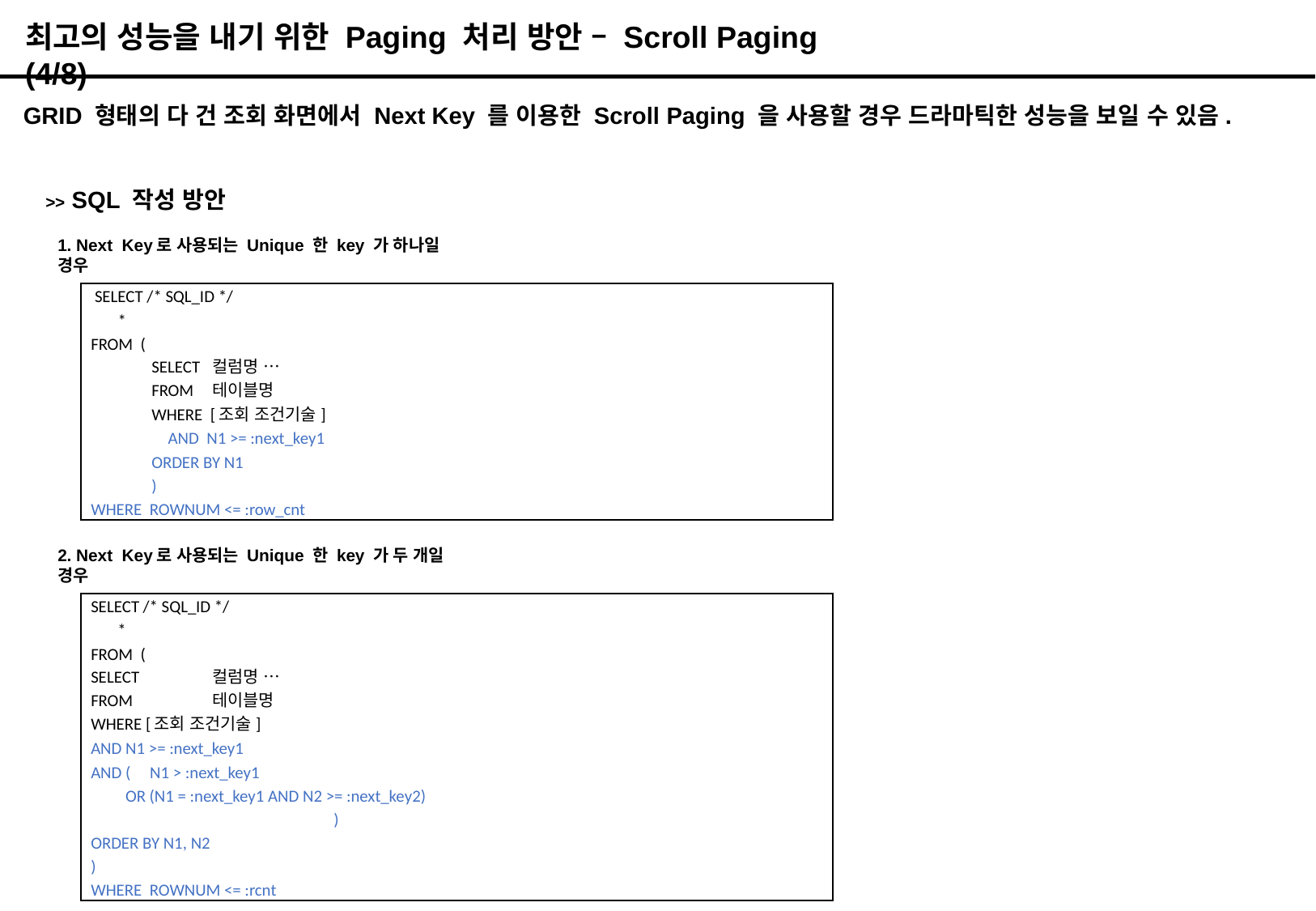

최고의 성능을 내기 위한 Paging 처리 방안 – Scroll Paging (4/8)
GRID 형태의 다 건 조회 화면에서 Next Key 를 이용한 Scroll Paging 을 사용할 경우 드라마틱한 성능을 보일 수 있음.
>> SQL 작성 방안
1. Next  Key로 사용되는 Unique 한 key 가 하나일 경우
| SELECT /\* SQL\_ID \*/ \* FROM ( SELECT 컬럼명 … FROM 테이블명 WHERE [조회 조건기술] AND N1 >= :next\_key1 ORDER BY N1 ) WHERE ROWNUM <= :row\_cnt |
| --- |
2. Next  Key로 사용되는 Unique 한 key 가 두 개일 경우
| SELECT /\* SQL\_ID \*/ \* FROM ( SELECT 컬럼명 … FROM 테이블명 WHERE [조회 조건기술] AND N1 >= :next\_key1 AND ( N1 > :next\_key1 OR (N1 = :next\_key1 AND N2 >= :next\_key2) ) ORDER BY N1, N2 ) WHERE ROWNUM <= :rcnt |
| --- |